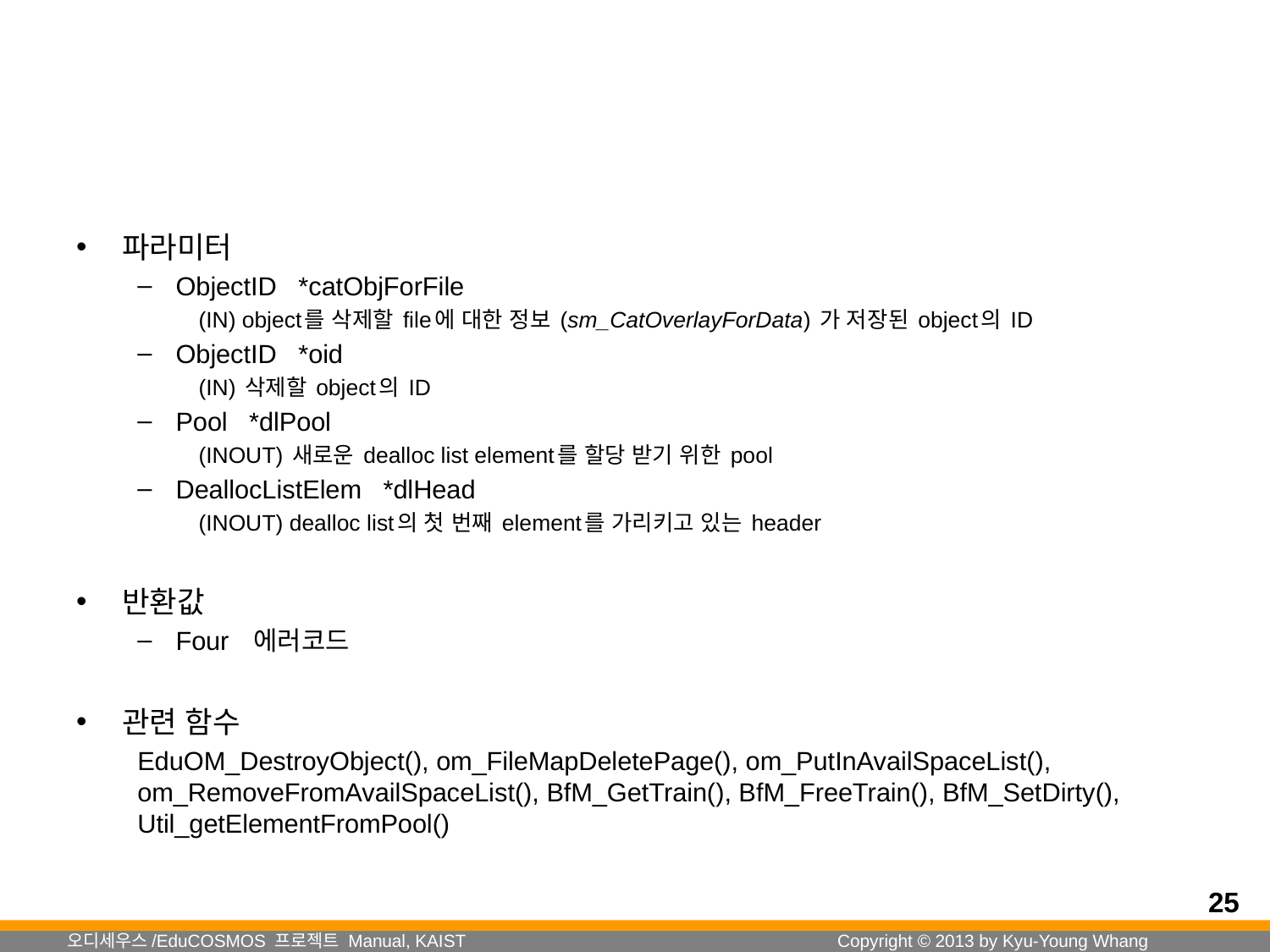

#
파라미터
ObjectID   *catObjForFile
(IN) object를 삭제할 file에 대한 정보 (sm_CatOverlayForData) 가 저장된 object의 ID
ObjectID   *oid
(IN) 삭제할 object의 ID
Pool   *dlPool
(INOUT) 새로운 dealloc list element를 할당 받기 위한 pool
DeallocListElem   *dlHead
(INOUT) dealloc list의 첫 번째 element를 가리키고 있는 header

반환값
Four   에러코드

관련 함수
EduOM_DestroyObject(), om_FileMapDeletePage(), om_PutInAvailSpaceList(), om_RemoveFromAvailSpaceList(), BfM_GetTrain(), BfM_FreeTrain(), BfM_SetDirty(), Util_getElementFromPool()